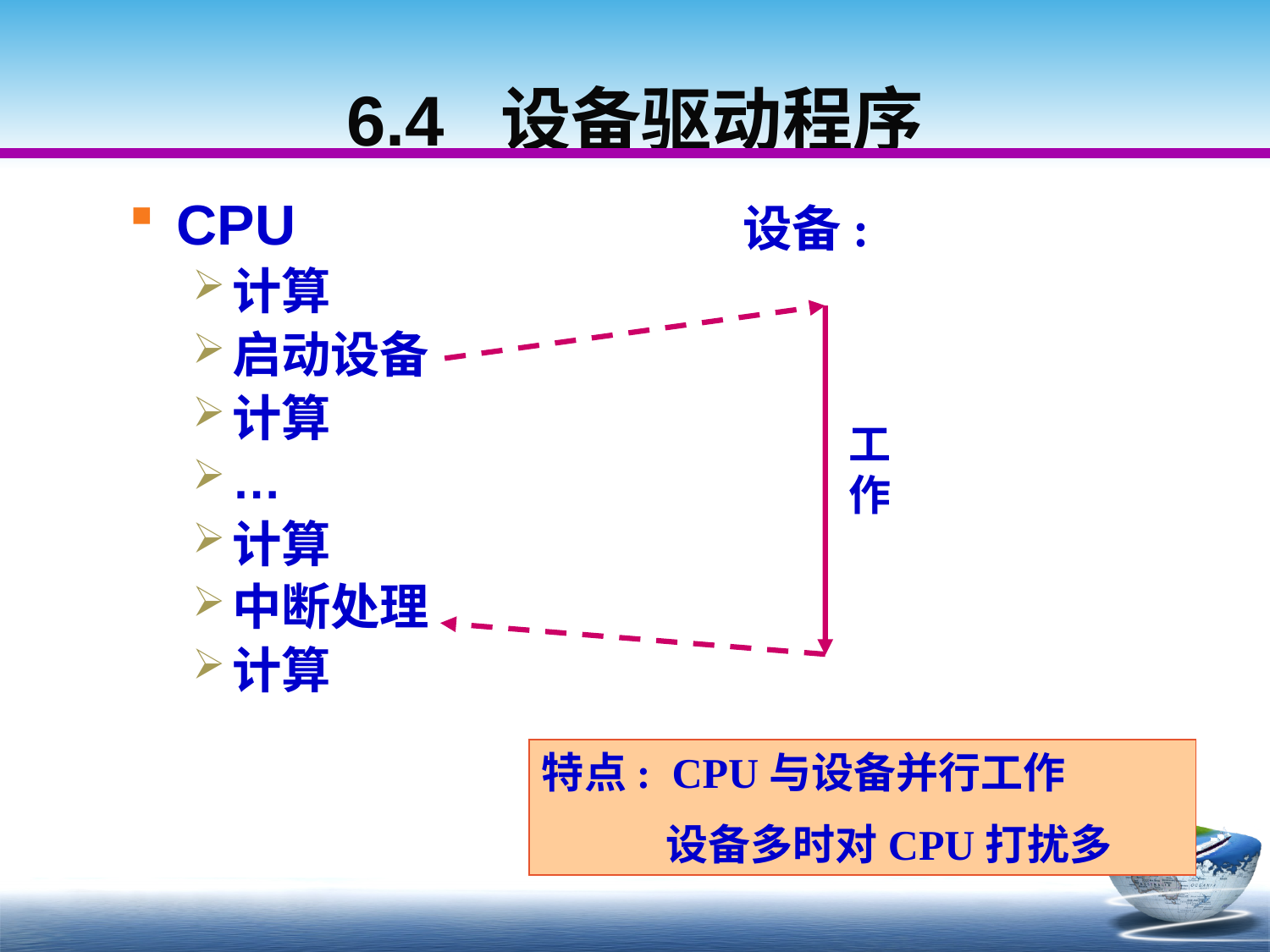

# 6.4  设备驱动程序

CPU
计算
启动设备
计算
…
计算
中断处理
计算
设备:

工作

特点:  CPU与设备并行工作
            设备多时对CPU打扰多